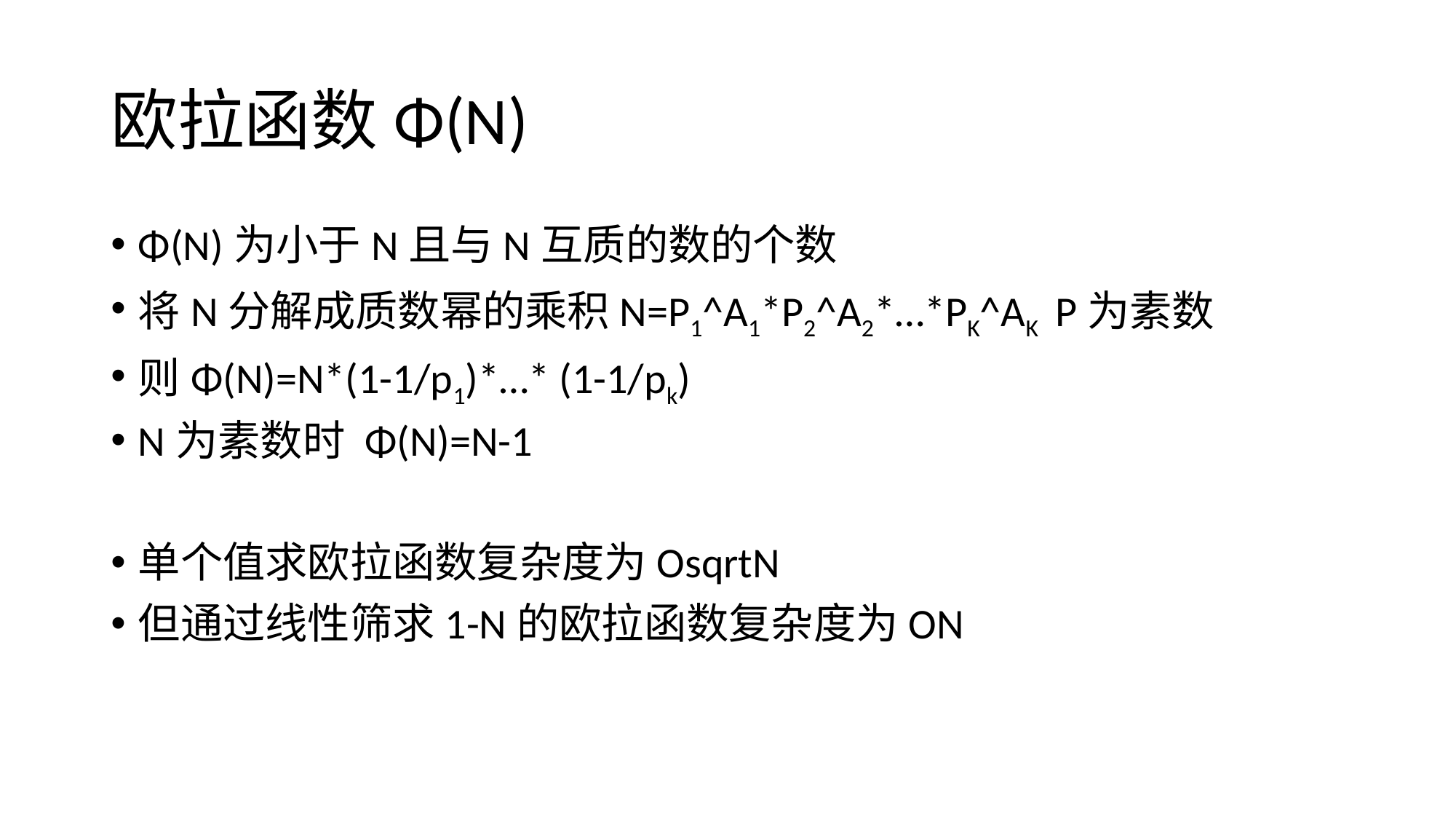

# 欧拉函数Φ(N)
Φ(N)为小于N且与N互质的数的个数
将N分解成质数幂的乘积N=P1^A1*P2^A2*…*PK^AK   P为素数
则Φ(N)=N*(1-1/p1)*…* (1-1/pk)
N为素数时 Φ(N)=N-1

单个值求欧拉函数复杂度为OsqrtN
但通过线性筛求1-N的欧拉函数复杂度为ON